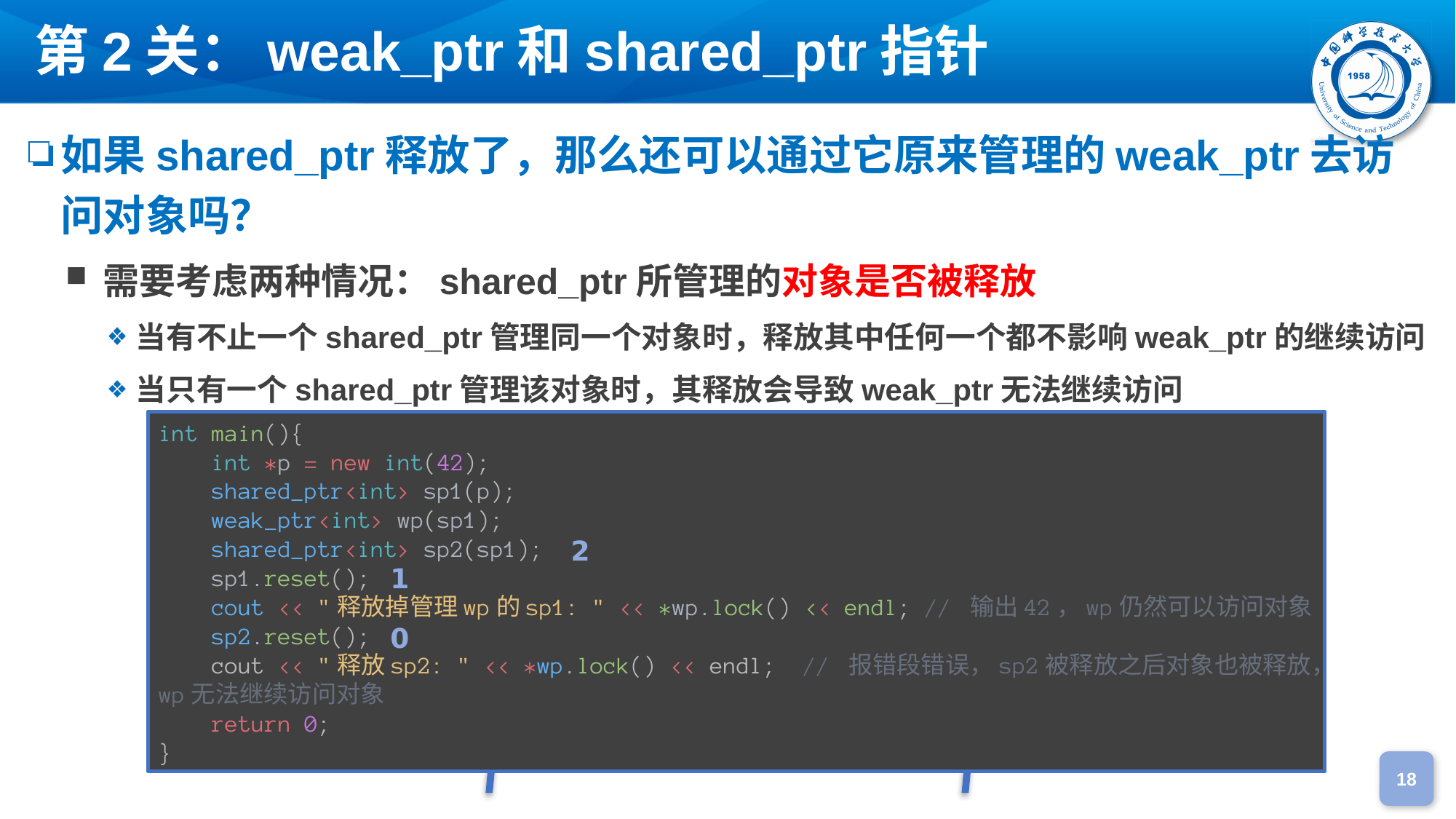

# 第2关：weak_ptr和shared_ptr指针
如果shared_ptr释放了，那么还可以通过它原来管理的weak_ptr去访问对象吗？
需要考虑两种情况：shared_ptr所管理的对象是否被释放
当有不止一个shared_ptr管理同一个对象时，释放其中任何一个都不影响weak_ptr的继续访问
当只有一个shared_ptr管理该对象时，其释放会导致weak_ptr无法继续访问

int main(){
    int *p = new int(42);
    shared_ptr<int> sp1(p);
    weak_ptr<int> wp(sp1);
    shared_ptr<int> sp2(sp1);
    sp1.reset();
    cout << "释放掉管理wp的sp1: " << *wp.lock() << endl; // 输出42，wp仍然可以访问对象
    sp2.reset();
    cout << "释放sp2: " << *wp.lock() << endl;  // 报错段错误，sp2被释放之后对象也被释放，wp无法继续访问对象
    return 0;
}
2
1
0